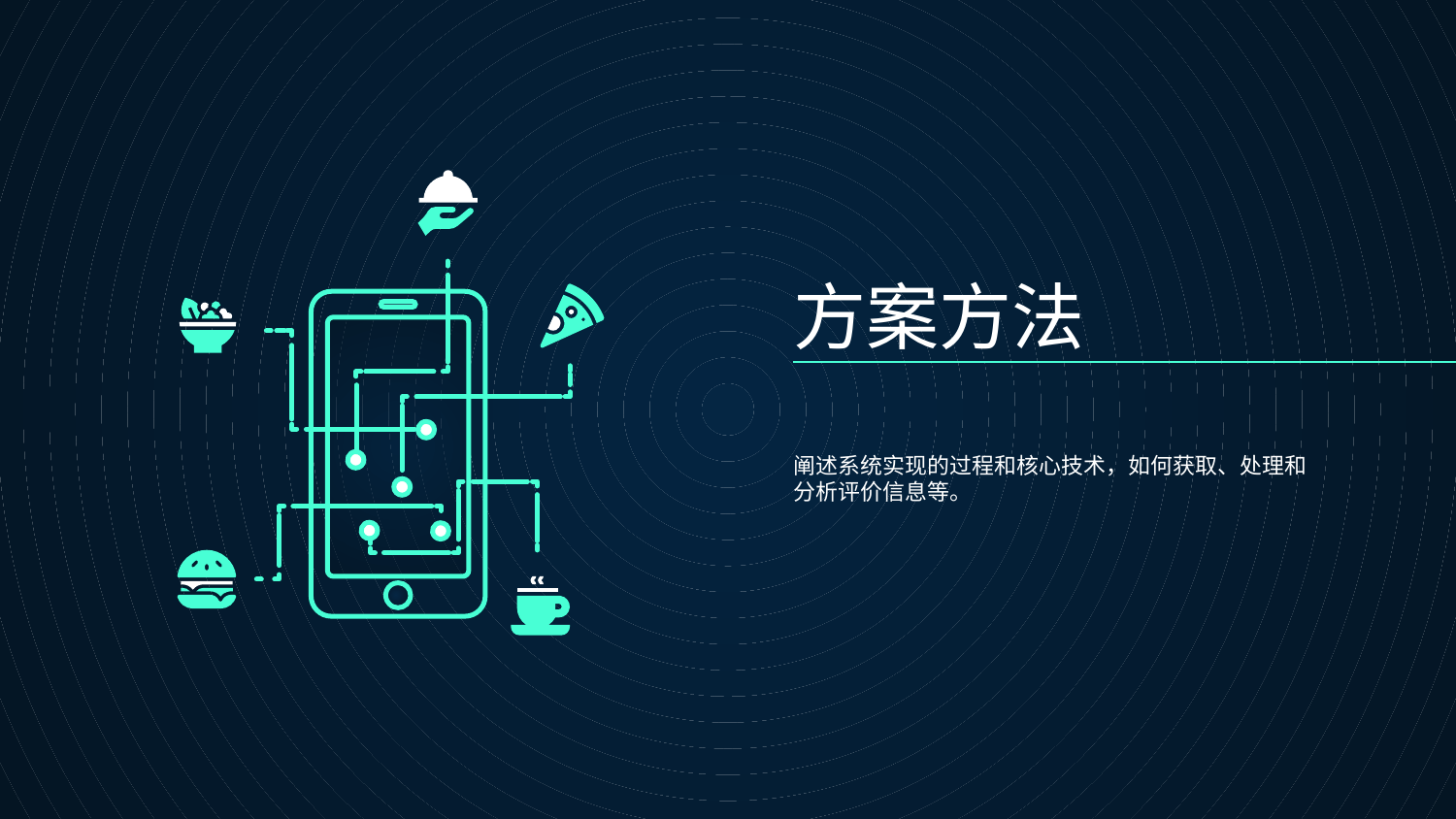

# 方案方法

阐述系统实现的过程和核心技术，如何获取、处理和分析评价信息等。